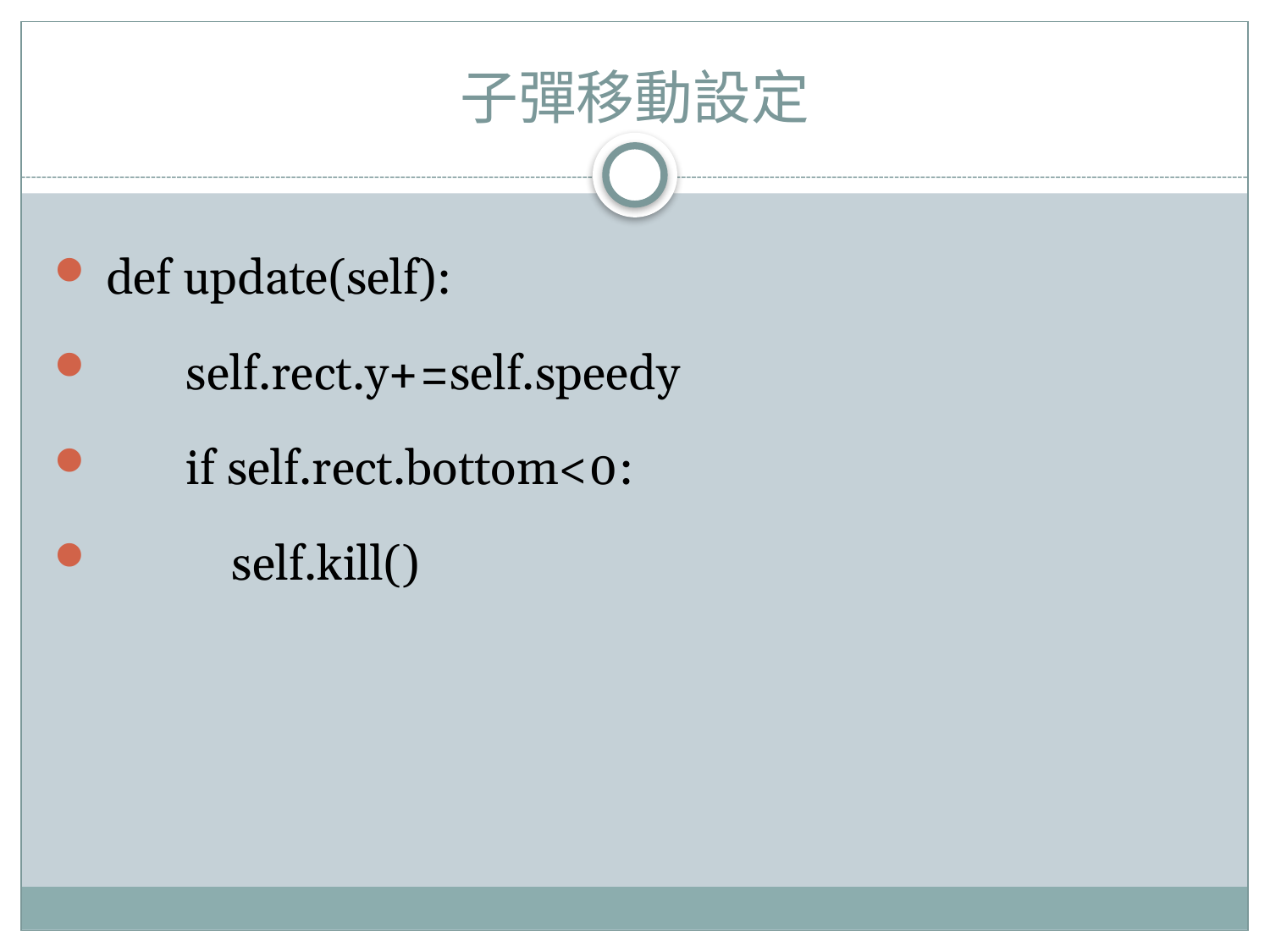

# 子彈移動設定
 def update(self):
        self.rect.y+=self.speedy
        if self.rect.bottom<0:
            self.kill()